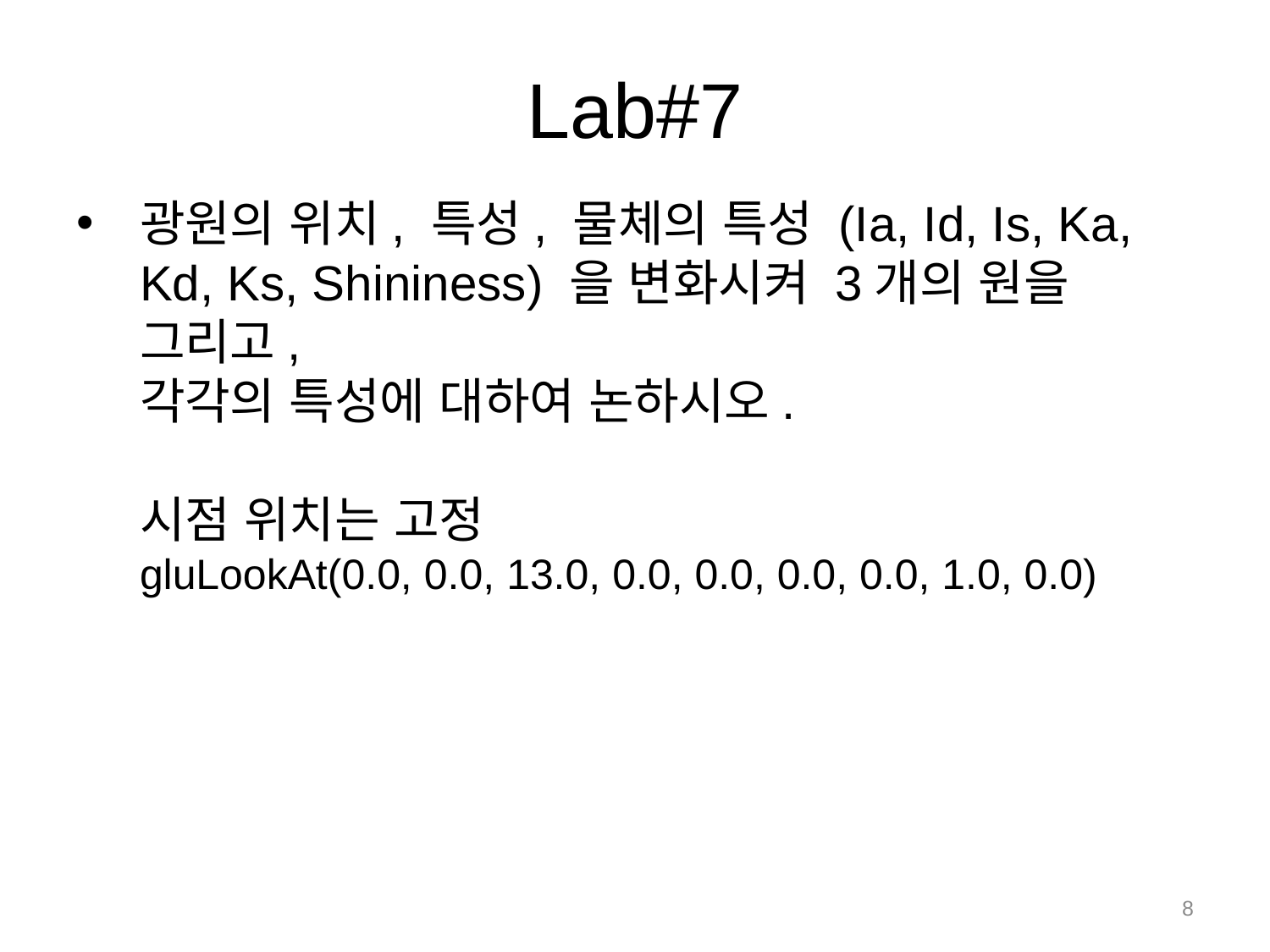

# Lab#7
광원의 위치, 특성, 물체의 특성 (Ia, Id, Is, Ka, Kd, Ks, Shininess) 을 변화시켜 3개의 원을 그리고,
각각의 특성에 대하여 논하시오.
시점 위치는 고정
gluLookAt(0.0, 0.0, 13.0, 0.0, 0.0, 0.0, 0.0, 1.0, 0.0)
8